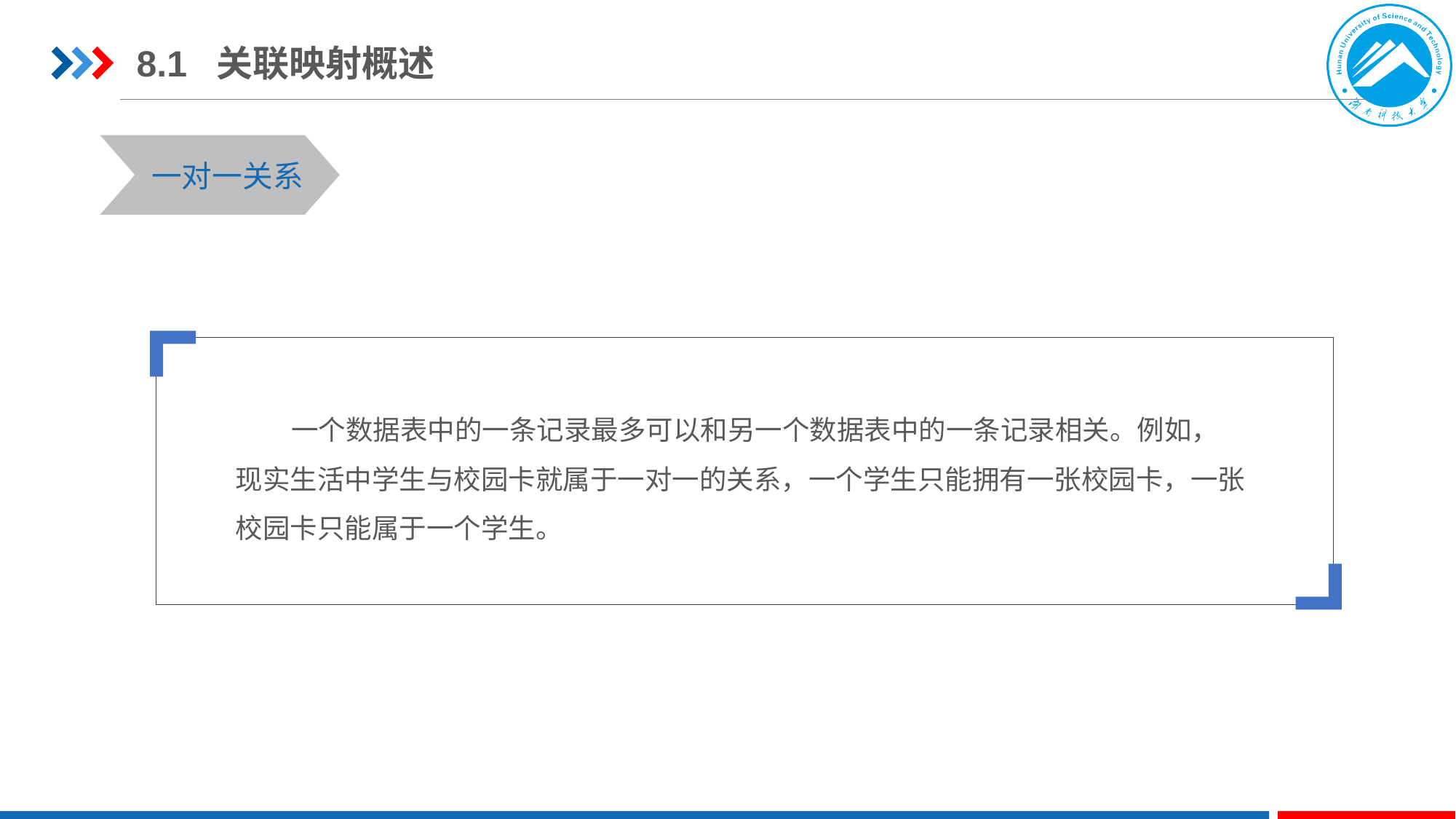

8.1  关联映射概述

STEP  01
STEP  03
一对一关系

        一个数据表中的一条记录最多可以和另一个数据表中的一条记录相关。例如，现实生活中学生与校园卡就属于一对一的关系，一个学生只能拥有一张校园卡，一张校园卡只能属于一个学生。